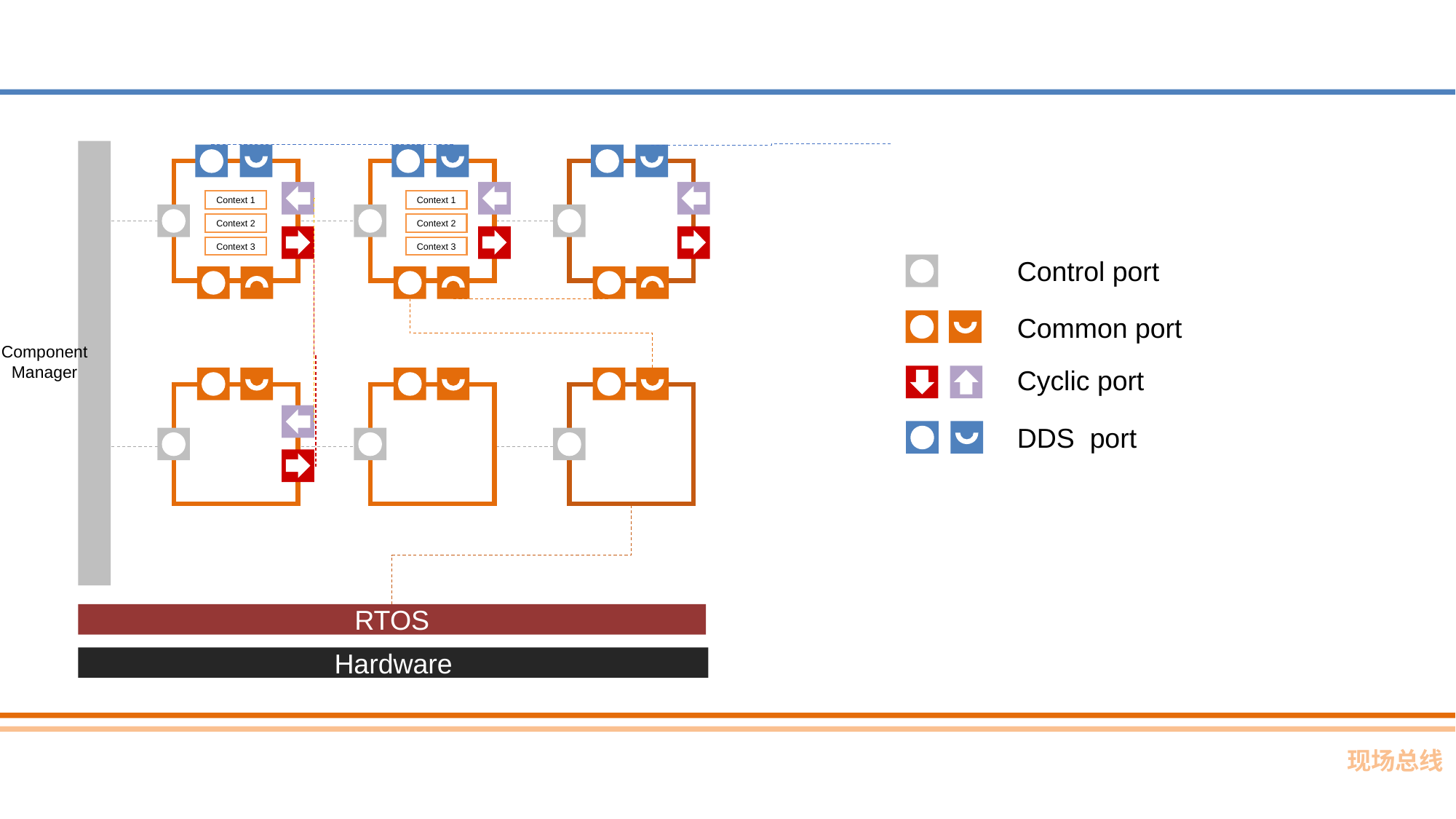

Context 1
Context 1

Context 2
Context 2

Context 3
Context 3
Control port

Common port

Component
Manager

Cyclic port

DDS  port

RTOS
Hardware

现场总线
Ethernet Adapter
RT-task Server
IO Manager